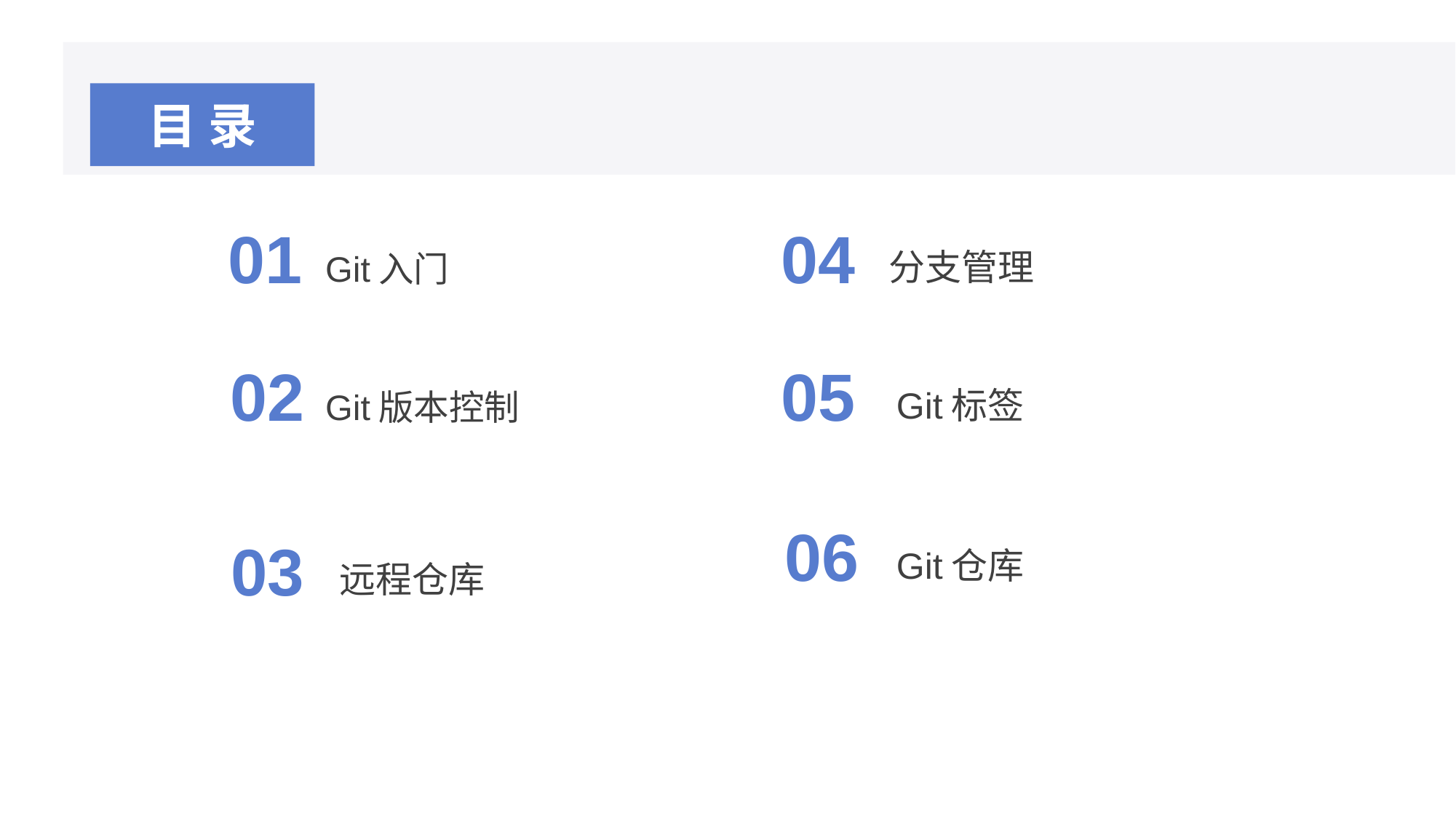

目录
01
04
分支管理
Git入门
02
05
Git标签
Git版本控制
06
Git仓库
03
远程仓库